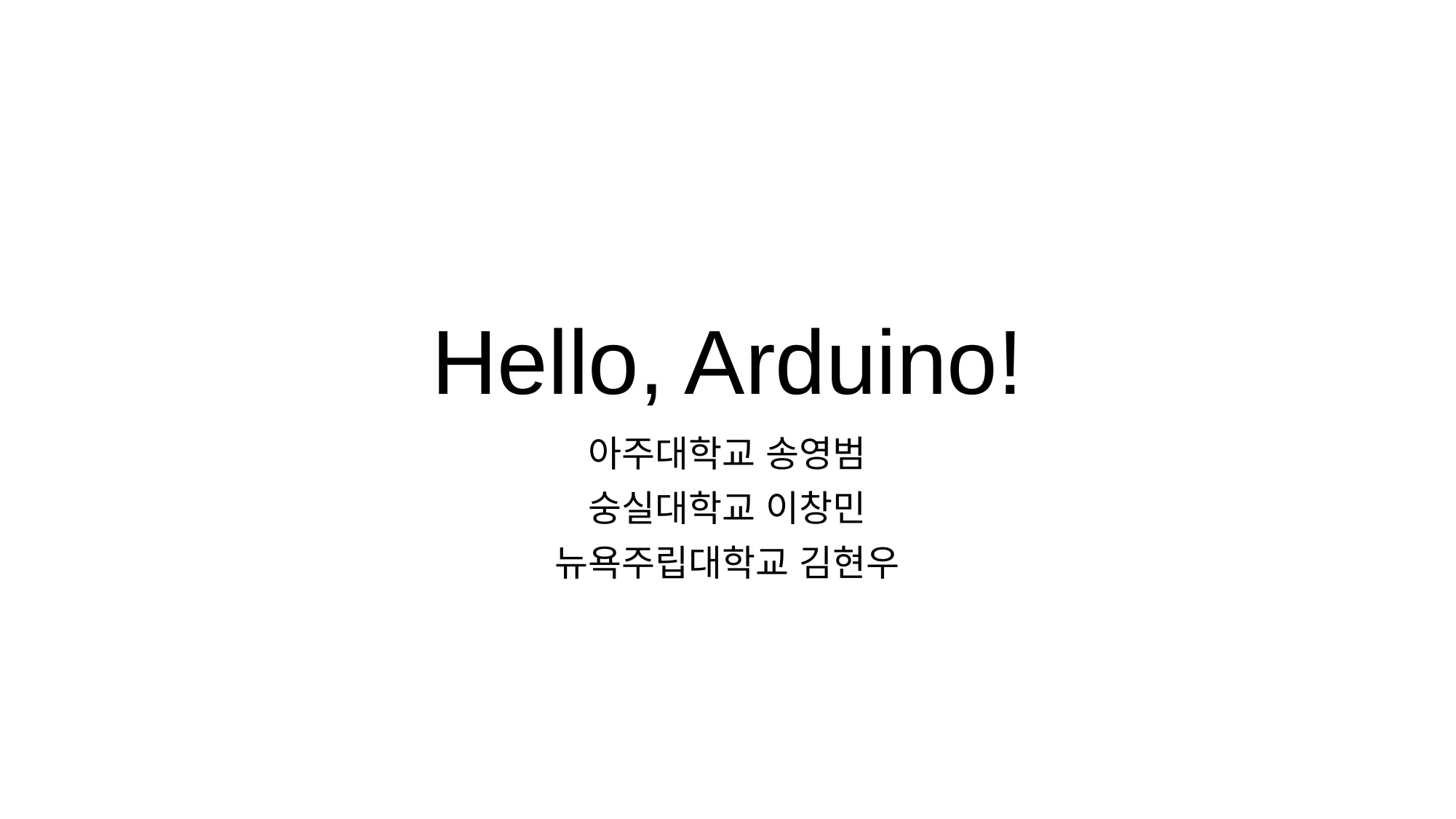

# Hello, Arduino!
아주대학교 송영범
숭실대학교 이창민
뉴욕주립대학교 김현우